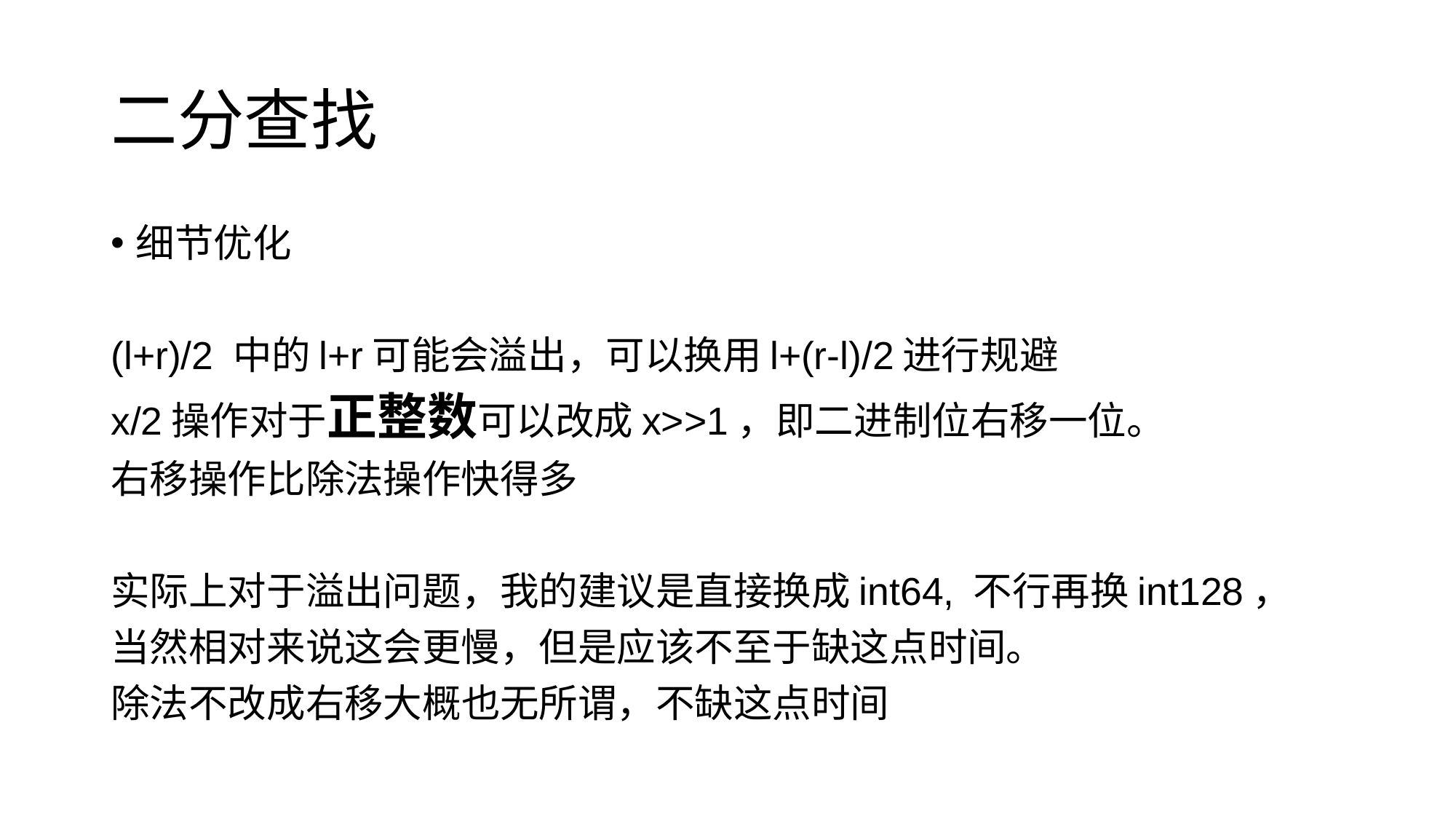

# 二分查找
细节优化

(l+r)/2 中的l+r可能会溢出，可以换用l+(r-l)/2进行规避
x/2操作对于正整数可以改成x>>1，即二进制位右移一位。
右移操作比除法操作快得多

实际上对于溢出问题，我的建议是直接换成int64, 不行再换int128，
当然相对来说这会更慢，但是应该不至于缺这点时间。
除法不改成右移大概也无所谓，不缺这点时间